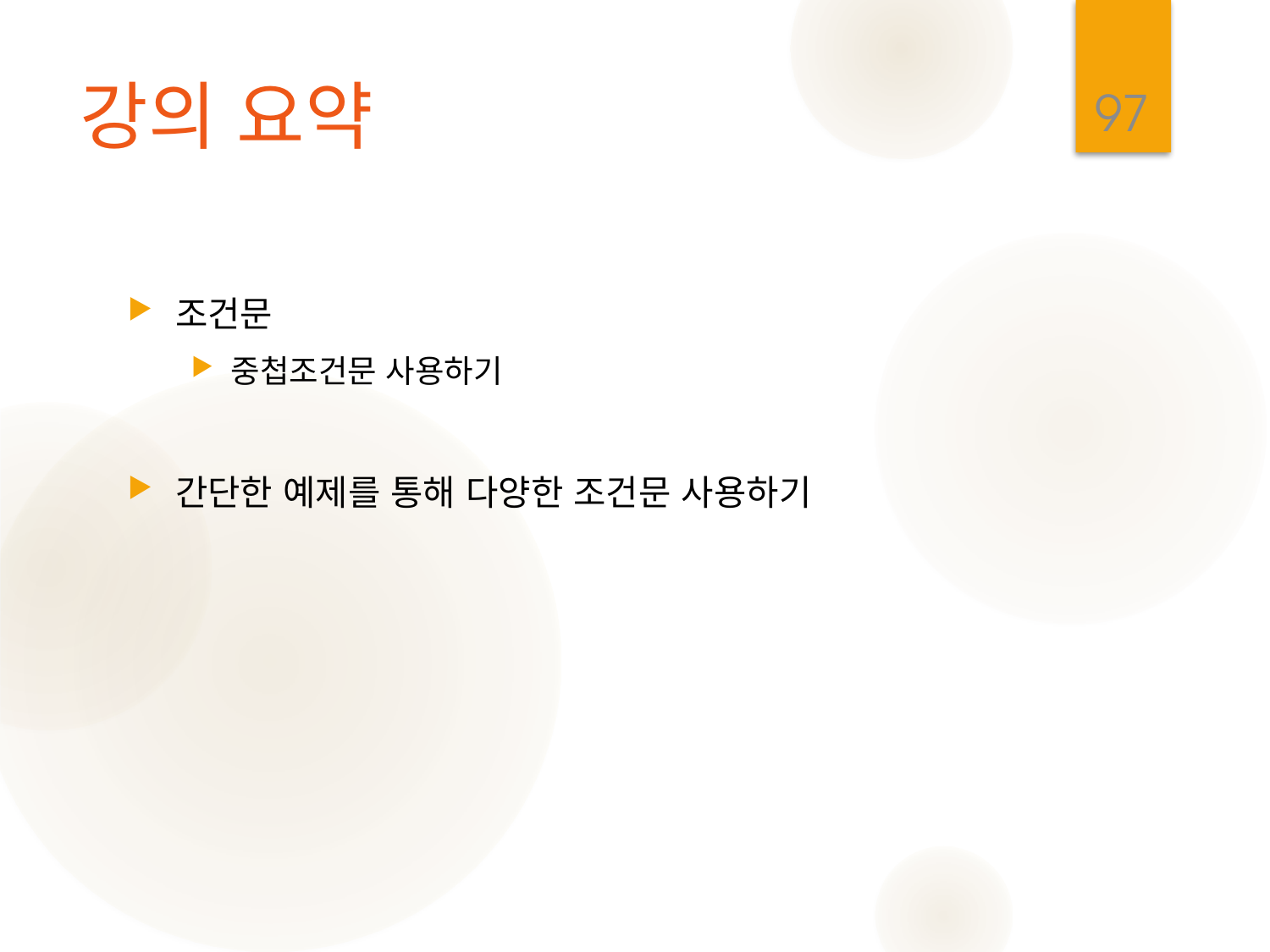

97
# 강의 요약
조건문
중첩조건문 사용하기

간단한 예제를 통해 다양한 조건문 사용하기